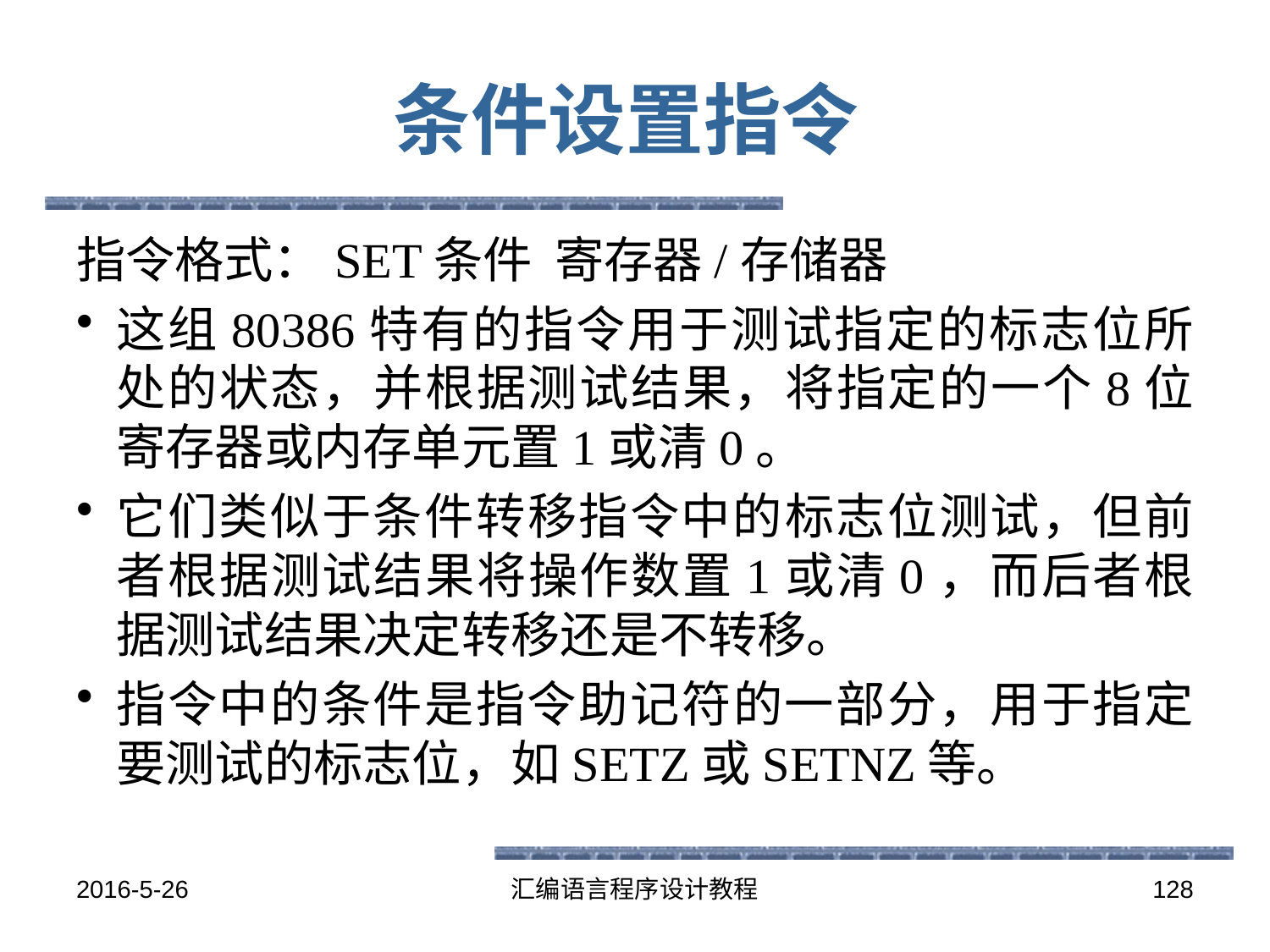

# 条件设置指令
指令格式：SET条件  寄存器/存储器
这组80386特有的指令用于测试指定的标志位所处的状态，并根据测试结果，将指定的一个8位寄存器或内存单元置1或清0。
它们类似于条件转移指令中的标志位测试，但前者根据测试结果将操作数置1或清0，而后者根据测试结果决定转移还是不转移。
指令中的条件是指令助记符的一部分，用于指定要测试的标志位，如SETZ或SETNZ等。
2016-5-26
汇编语言程序设计教程
128